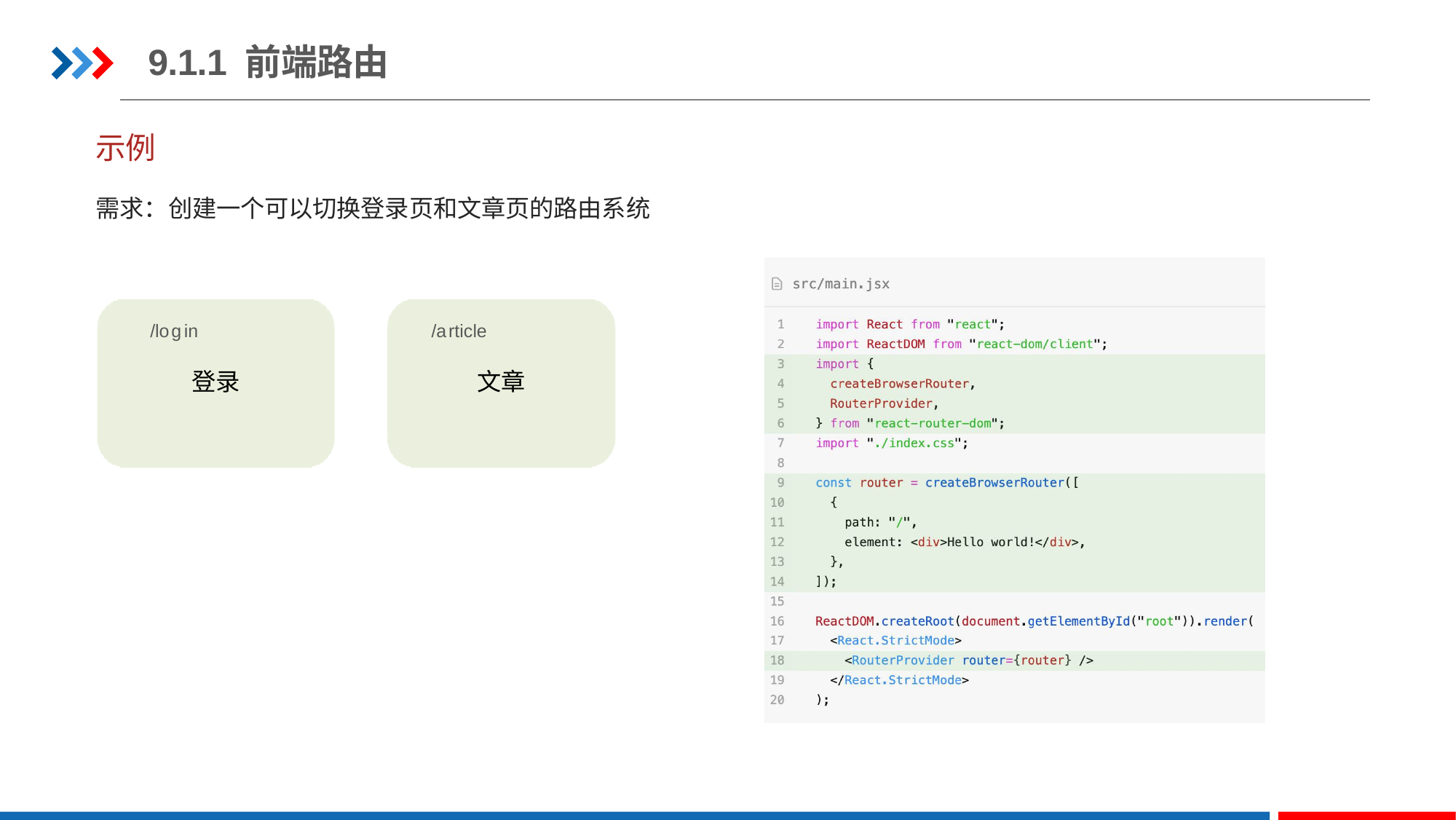

9.1.1 前端路由
示例

需求：创建一个可以切换登录页和文章页的路由系统

/login
/article
登录
文章